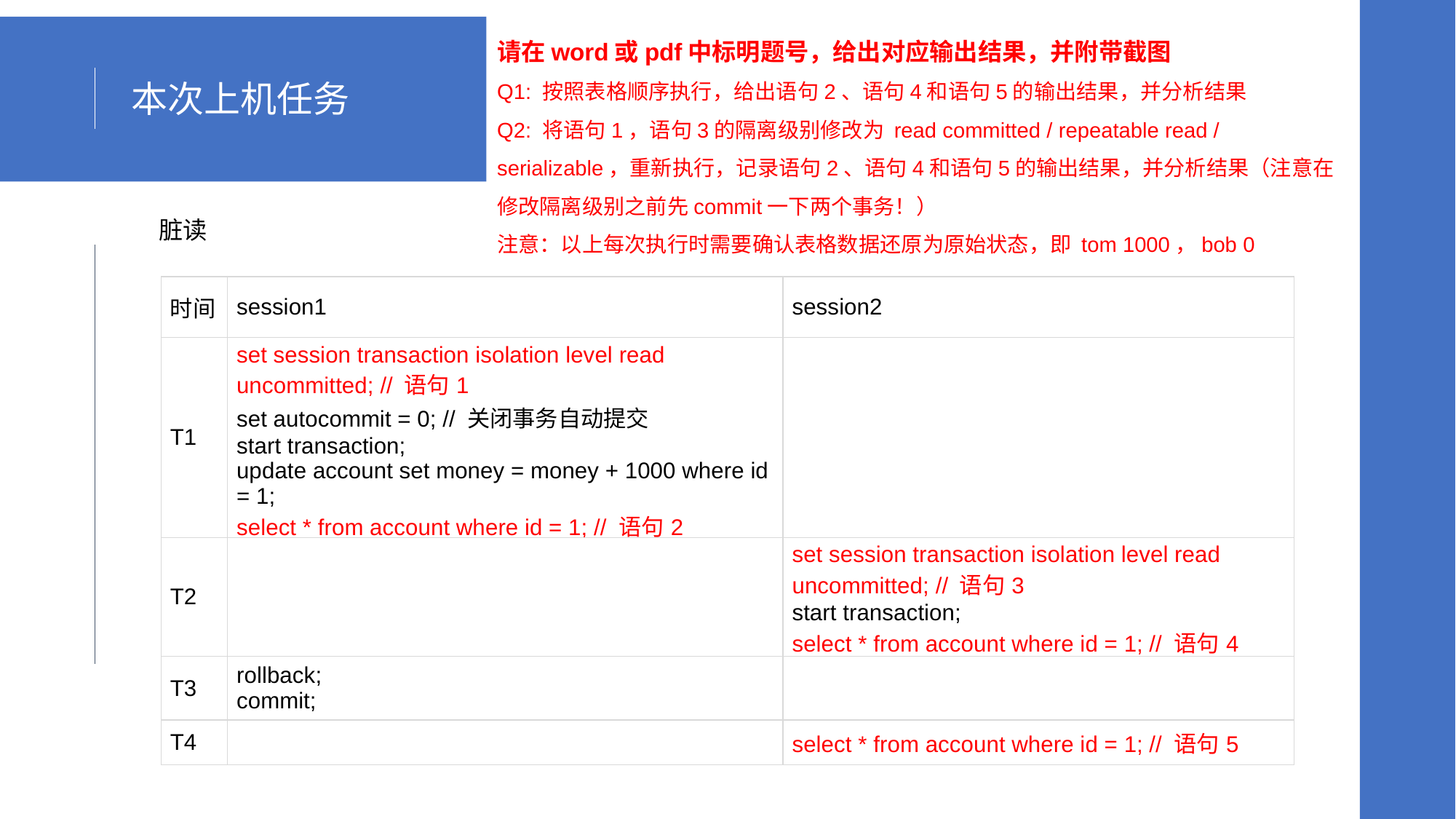

请在word或pdf中标明题号，给出对应输出结果，并附带截图
Q1: 按照表格顺序执行，给出语句2、语句4和语句5的输出结果，并分析结果
Q2: 将语句1，语句3的隔离级别修改为 read committed / repeatable read / serializable，重新执行，记录语句2、语句4和语句5的输出结果，并分析结果（注意在修改隔离级别之前先commit一下两个事务！）
注意：以上每次执行时需要确认表格数据还原为原始状态，即 tom 1000，bob 0
 本次上机任务
脏读
| 时间 | session1 | session2 |
| --- | --- | --- |
| T1 | set session transaction isolation level read uncommitted; // 语句1 set autocommit = 0; // 关闭事务自动提交 start transaction; update account set money = money + 1000 where id = 1; select \* from account where id = 1; // 语句2 |  |
| T2 |  | set session transaction isolation level read uncommitted; // 语句3 start transaction; select \* from account where id = 1; // 语句4 |
| T3 | rollback; commit; |  |
| T4 |  | select \* from account where id = 1; // 语句5 |